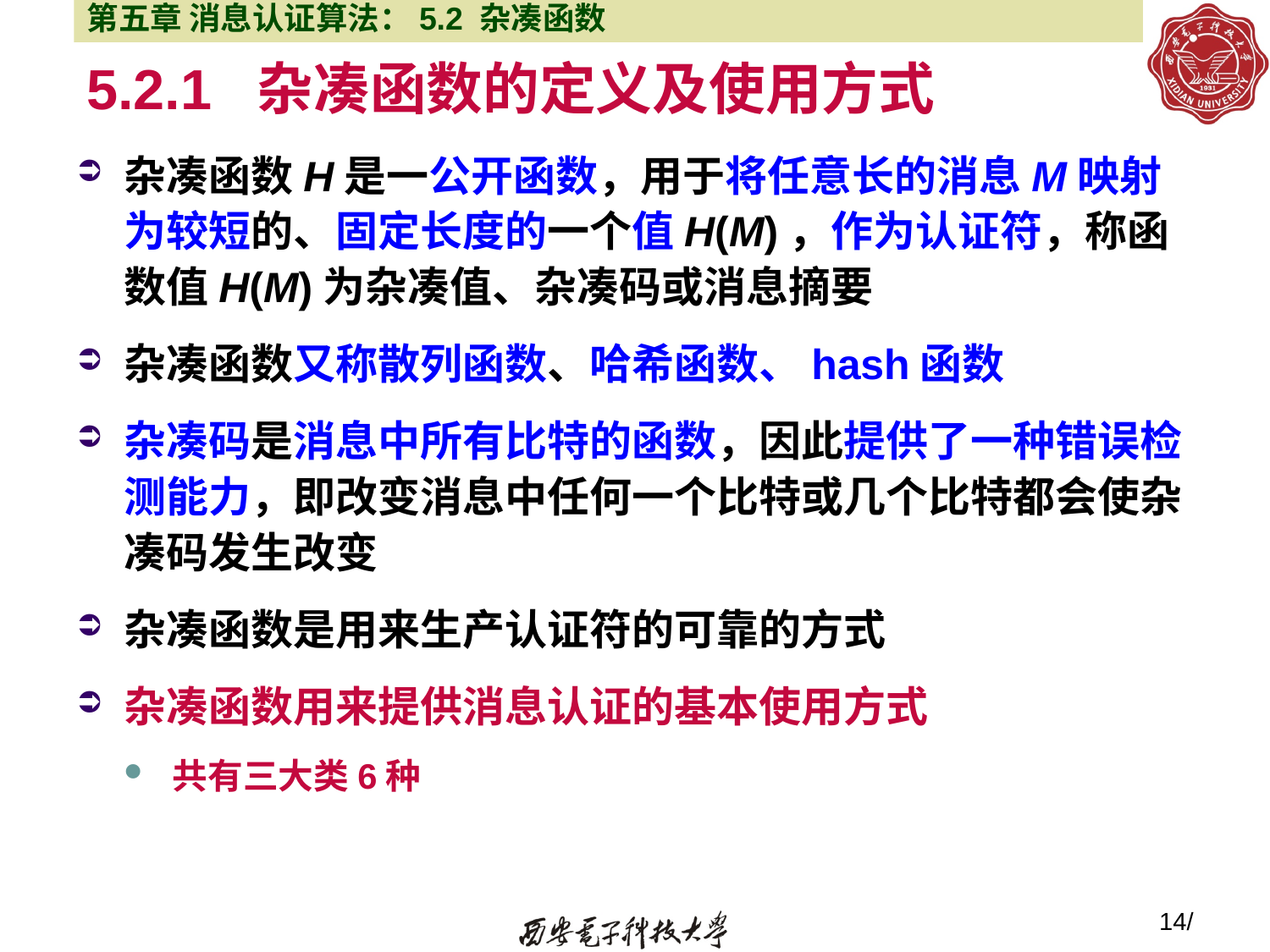

第五章 消息认证算法：5.2 杂凑函数
# 5.2.1  杂凑函数的定义及使用方式
杂凑函数H是一公开函数，用于将任意长的消息M映射为较短的、固定长度的一个值H(M)，作为认证符，称函数值H(M)为杂凑值、杂凑码或消息摘要
杂凑函数又称散列函数、哈希函数、hash函数
杂凑码是消息中所有比特的函数，因此提供了一种错误检测能力，即改变消息中任何一个比特或几个比特都会使杂凑码发生改变
杂凑函数是用来生产认证符的可靠的方式
杂凑函数用来提供消息认证的基本使用方式
共有三大类6种
14/